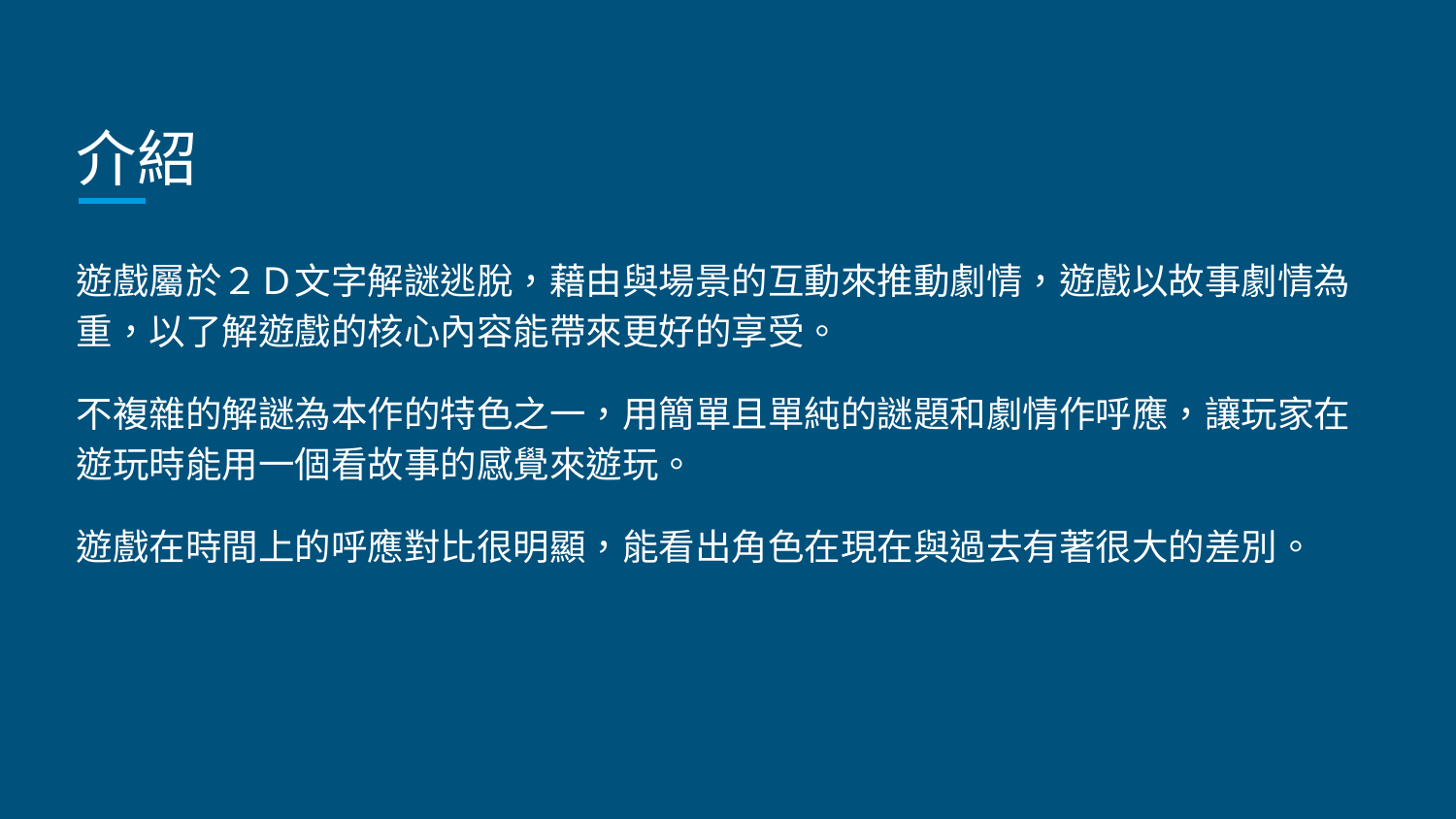

# 介紹
遊戲屬於２Ｄ文字解謎逃脫，藉由與場景的互動來推動劇情，遊戲以故事劇情為重，以了解遊戲的核心內容能帶來更好的享受。
不複雜的解謎為本作的特色之一，用簡單且單純的謎題和劇情作呼應，讓玩家在遊玩時能用一個看故事的感覺來遊玩。
遊戲在時間上的呼應對比很明顯，能看出角色在現在與過去有著很大的差別。